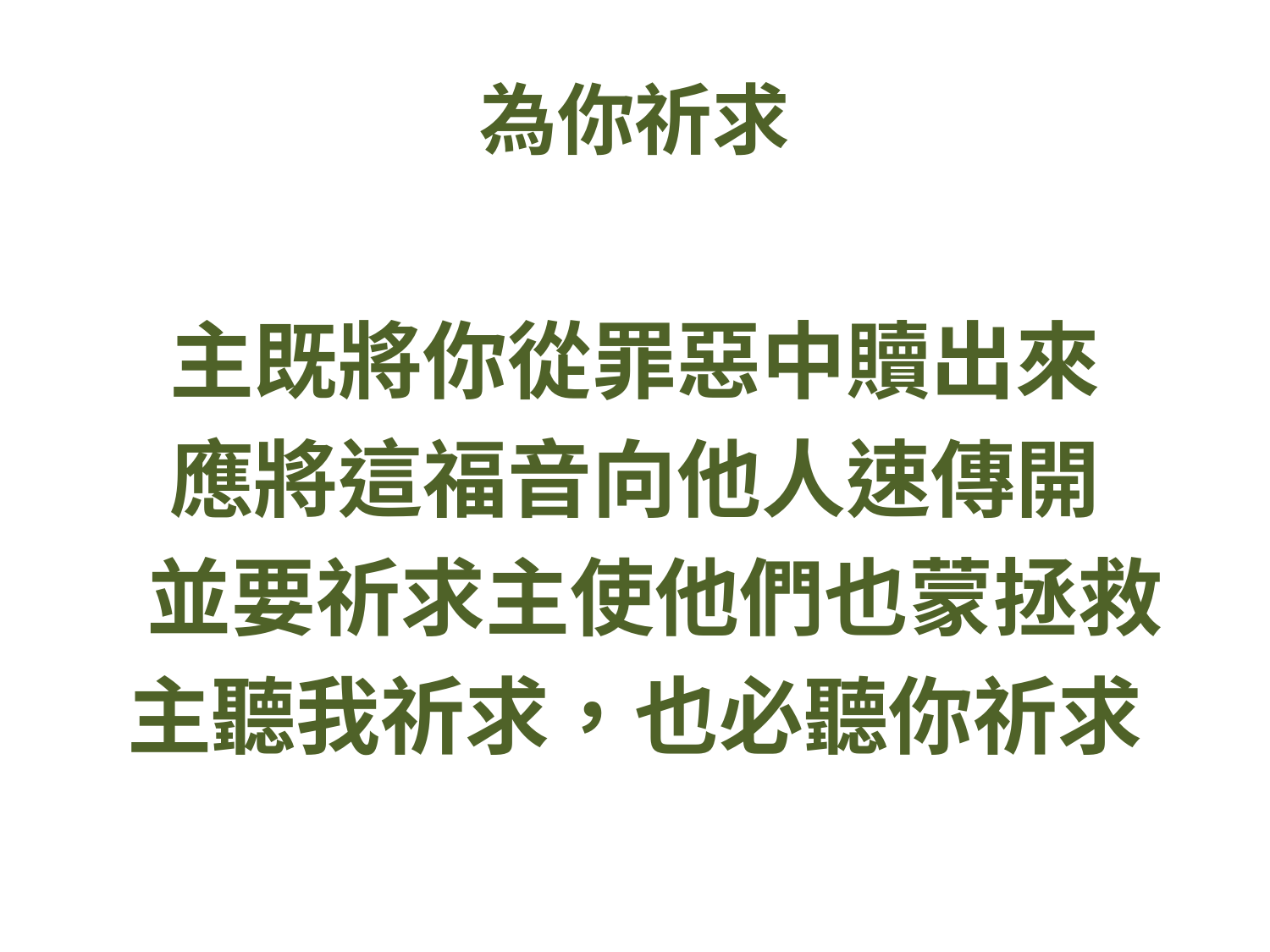

# 為你祈求
主既將你從罪惡中贖出來
應將這福音向他人速傳開
 並要祈求主使他們也蒙拯救
主聽我祈求，也必聽你祈求